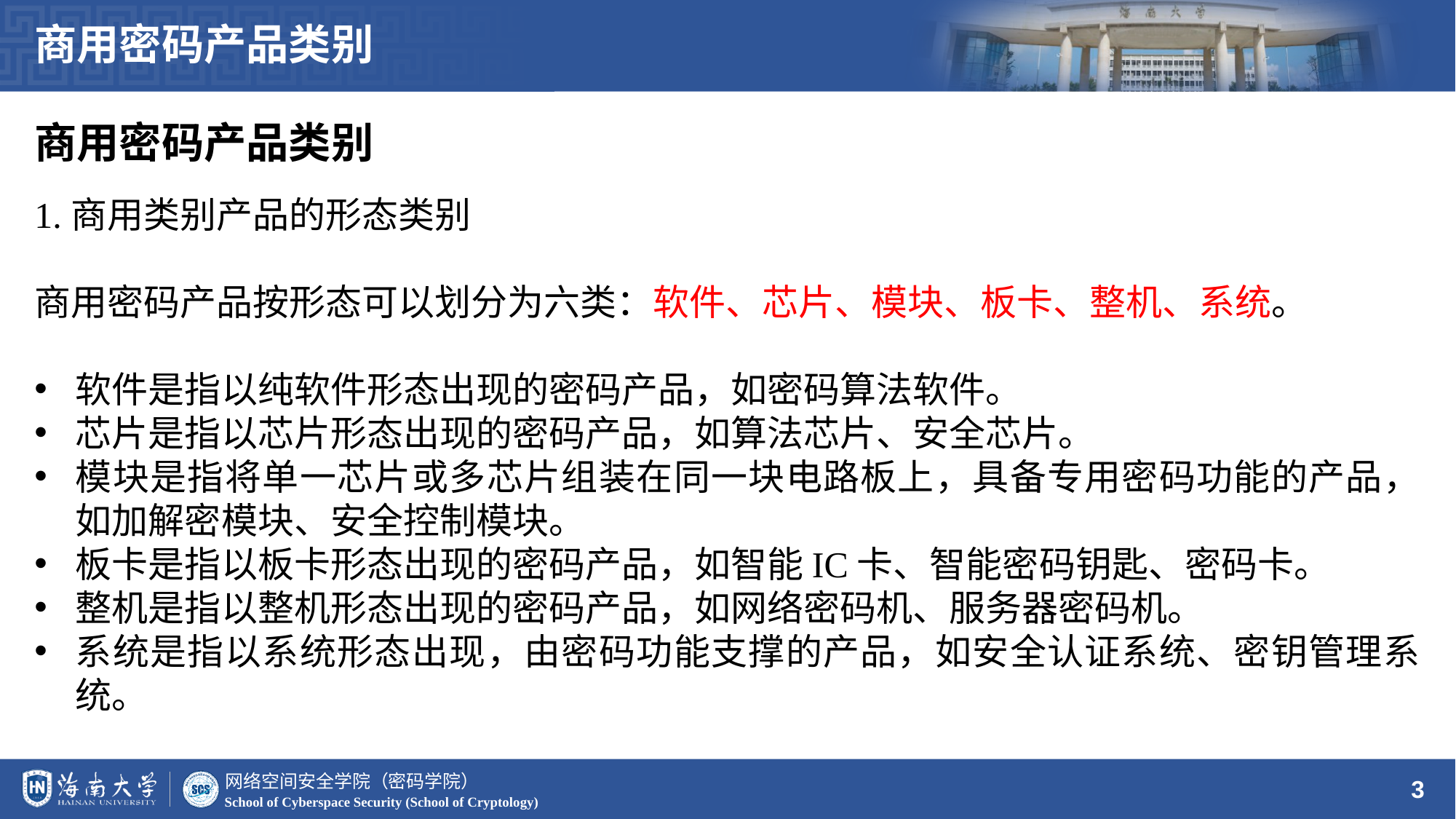

商用密码产品类别
商用密码产品类别
1.商用类别产品的形态类别

商用密码产品按形态可以划分为六类：软件、芯片、模块、板卡、整机、系统。

软件是指以纯软件形态出现的密码产品，如密码算法软件。
芯片是指以芯片形态出现的密码产品，如算法芯片、安全芯片。
模块是指将单一芯片或多芯片组装在同一块电路板上，具备专用密码功能的产品，如加解密模块、安全控制模块。
板卡是指以板卡形态出现的密码产品，如智能IC卡、智能密码钥匙、密码卡。
整机是指以整机形态出现的密码产品，如网络密码机、服务器密码机。
系统是指以系统形态出现，由密码功能支撑的产品，如安全认证系统、密钥管理系统。

3